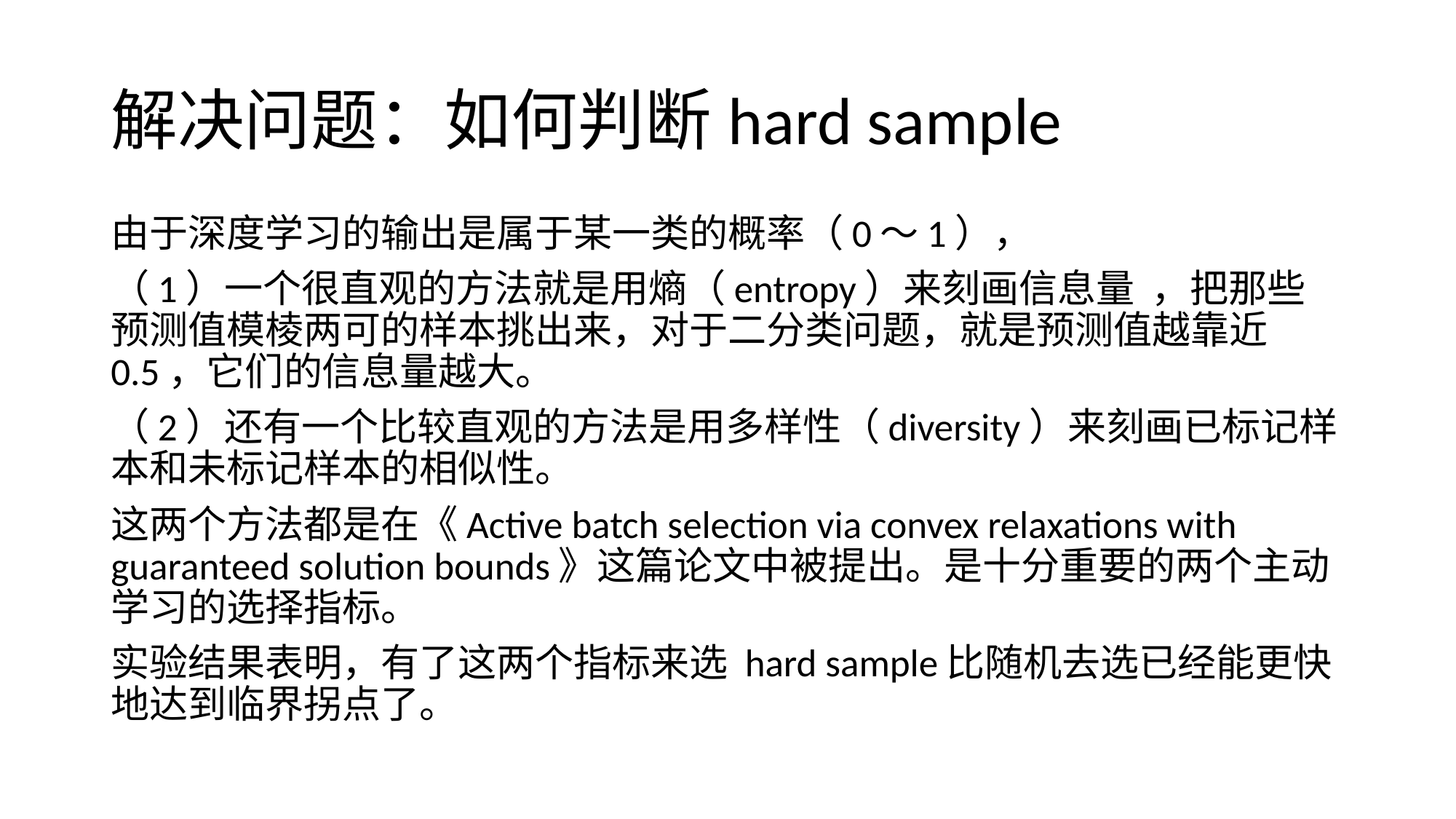

# 解决问题：如何判断hard sample
由于深度学习的输出是属于某一类的概率（0～1），
（1）一个很直观的方法就是用熵（entropy）来刻画信息量﻿﻿，把那些预测值模棱两可的样本挑出来，对于二分类问题，就是预测值越靠近 0.5，它们的信息量越大。
（2）还有一个比较直观的方法是用多样性（diversity）来刻画已标记样本和未标记样本的相似性。
这两个方法都是在《Active batch selection via convex relaxations with guaranteed solution bounds》这篇论文中被提出。是十分重要的两个主动学习的选择指标。﻿
实验结果表明，有了这两个指标来选 hard sample比随机去选已经能更快地达到临界拐点了。